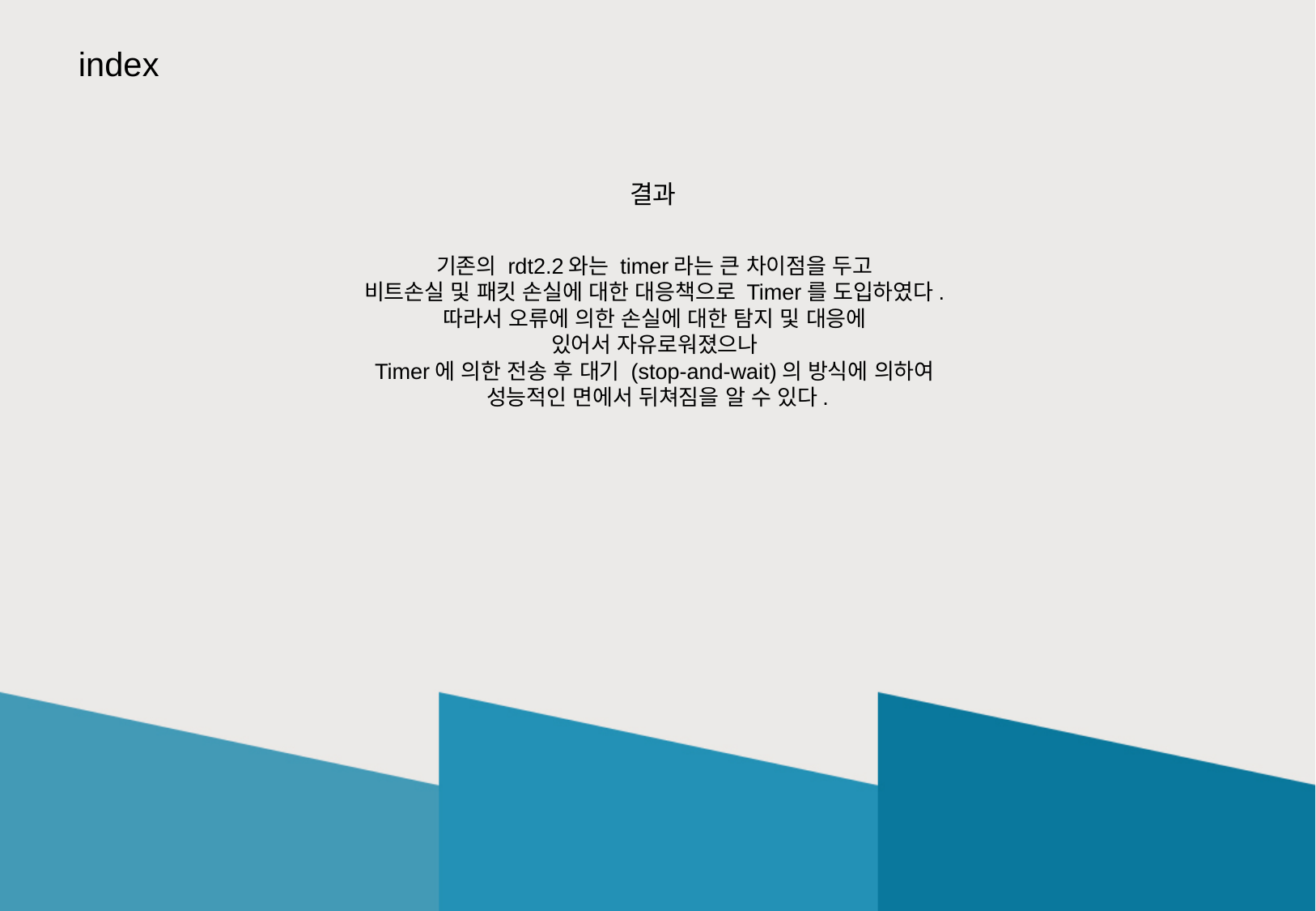

index
결과
기존의 rdt2.2와는 timer라는 큰 차이점을 두고
비트손실 및 패킷 손실에 대한 대응책으로 Timer를 도입하였다.
따라서 오류에 의한 손실에 대한 탐지 및 대응에
있어서 자유로워졌으나
Timer에 의한 전송 후 대기 (stop-and-wait)의 방식에 의하여
성능적인 면에서 뒤쳐짐을 알 수 있다.